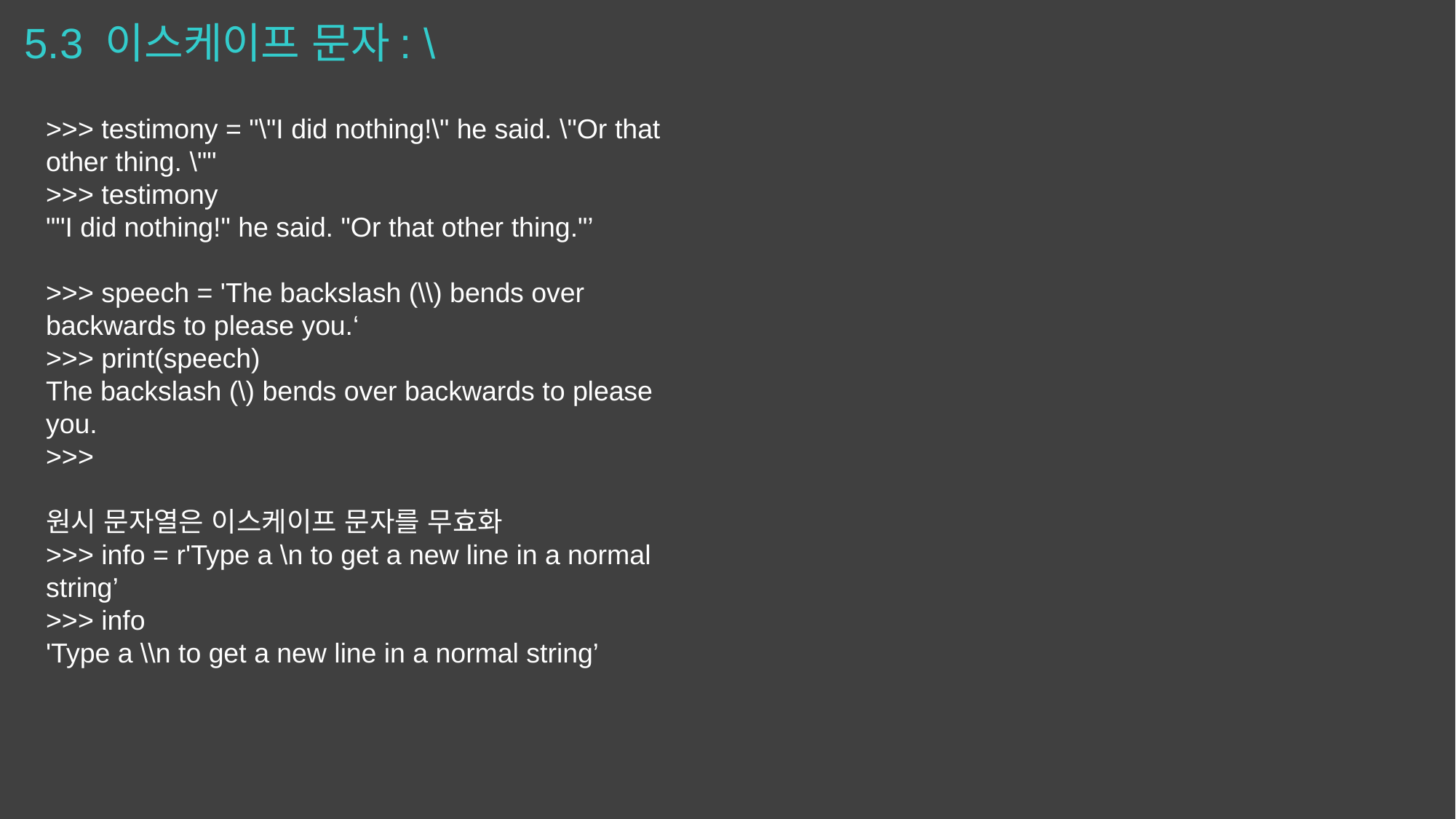

# 5.3 이스케이프 문자: \
>>> testimony = "\"I did nothing!\" he said. \"Or that other thing. \""
>>> testimony
""I did nothing!" he said. "Or that other thing."’

>>> speech = 'The backslash (\\) bends over backwards to please you.‘
>>> print(speech)
The backslash (\) bends over backwards to please you.
>>>

원시 문자열은 이스케이프 문자를 무효화
>>> info = r'Type a \n to get a new line in a normal string’
>>> info
'Type a \\n to get a new line in a normal string’